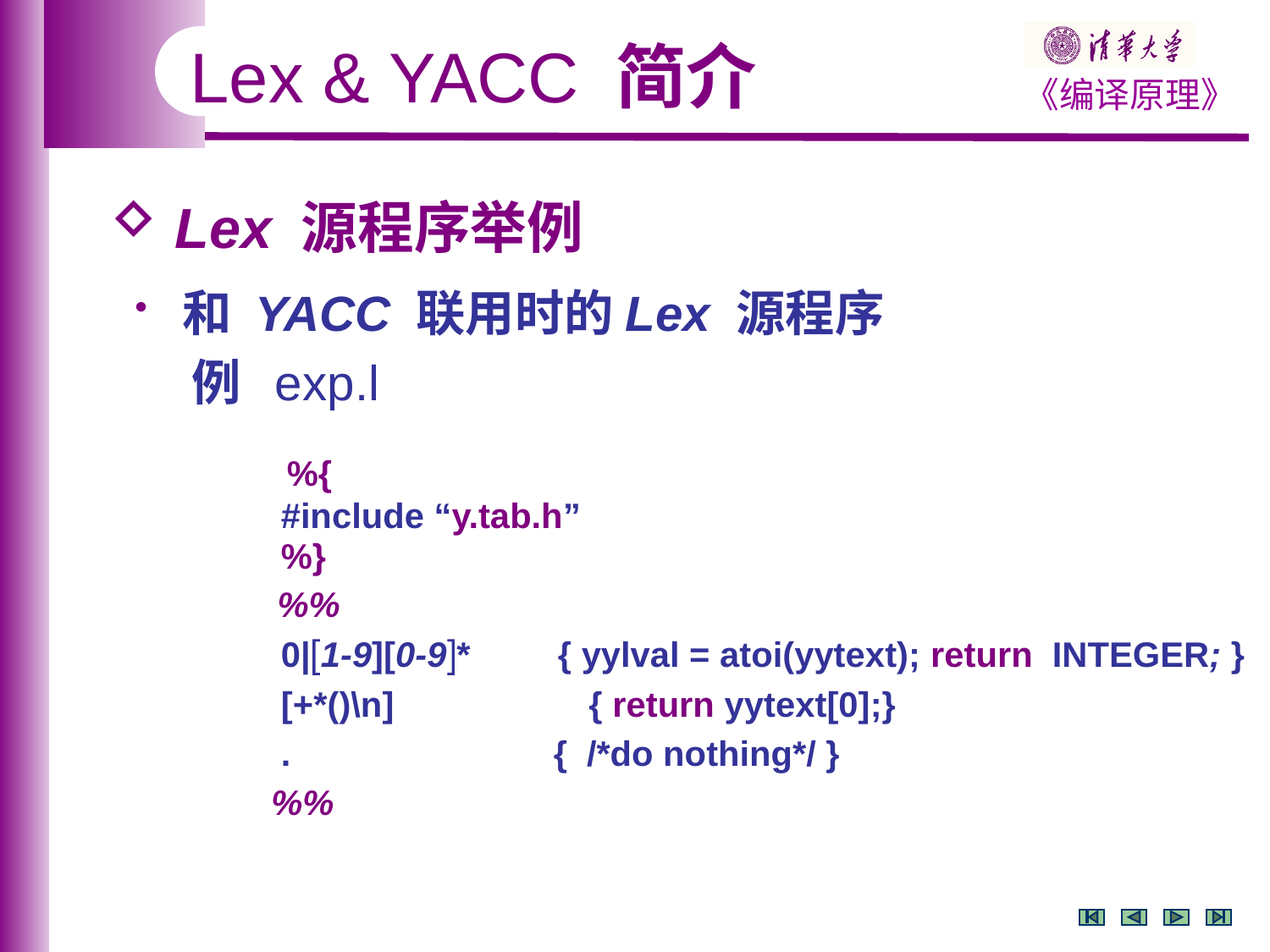

Lex & YACC 简介

 Lex 源程序举例
和 YACC 联用时的Lex 源程序
    例  exp.l

             %{
               #include “y.tab.h”
               %}
            %%
               0|[1-9][0-9]*         { yylval = atoi(yytext); return  INTEGER; }
               [+*()\n]                    { return yytext[0];}
               .                           {  /*do nothing*/ }
              %%